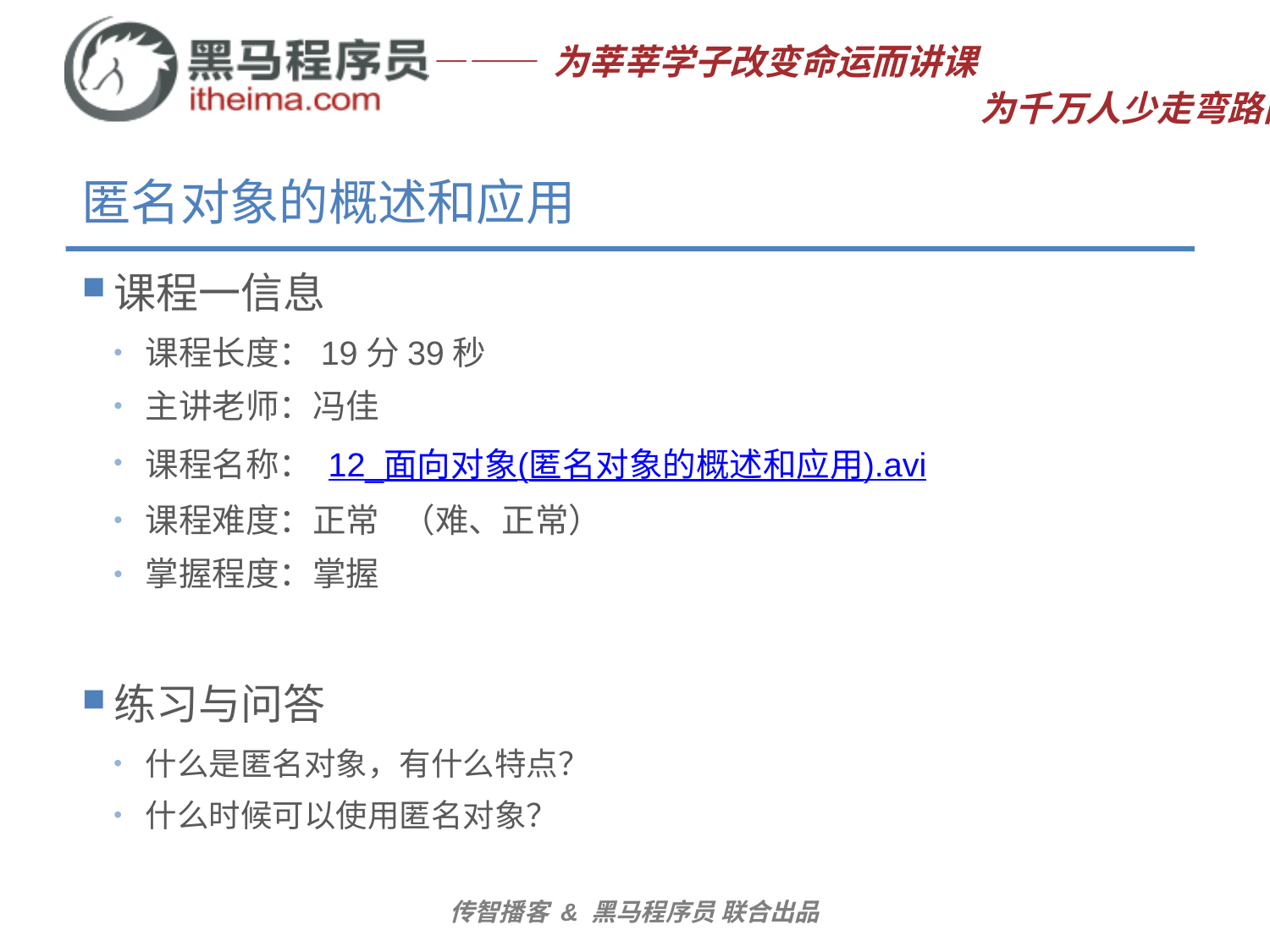

# 匿名对象的概述和应用
课程一信息
课程长度：19分39秒
主讲老师：冯佳
课程名称： 12_面向对象(匿名对象的概述和应用).avi
课程难度：正常   （难、正常）
掌握程度：掌握

练习与问答
什么是匿名对象，有什么特点？
什么时候可以使用匿名对象？